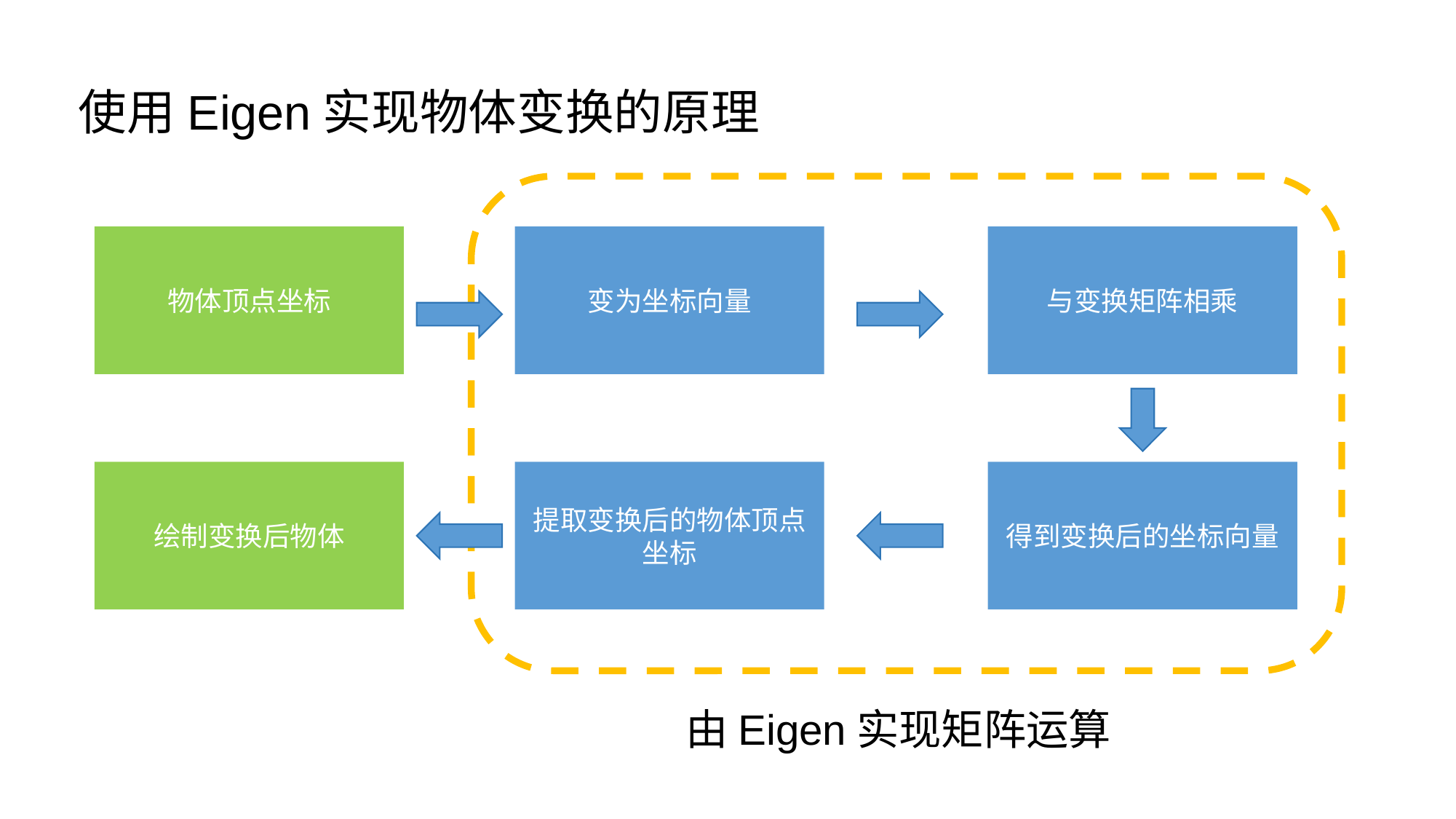

使用Eigen实现物体变换的原理

物体顶点坐标
变为坐标向量
与变换矩阵相乘

绘制变换后物体
提取变换后的物体顶点坐标
得到变换后的坐标向量

由Eigen实现矩阵运算